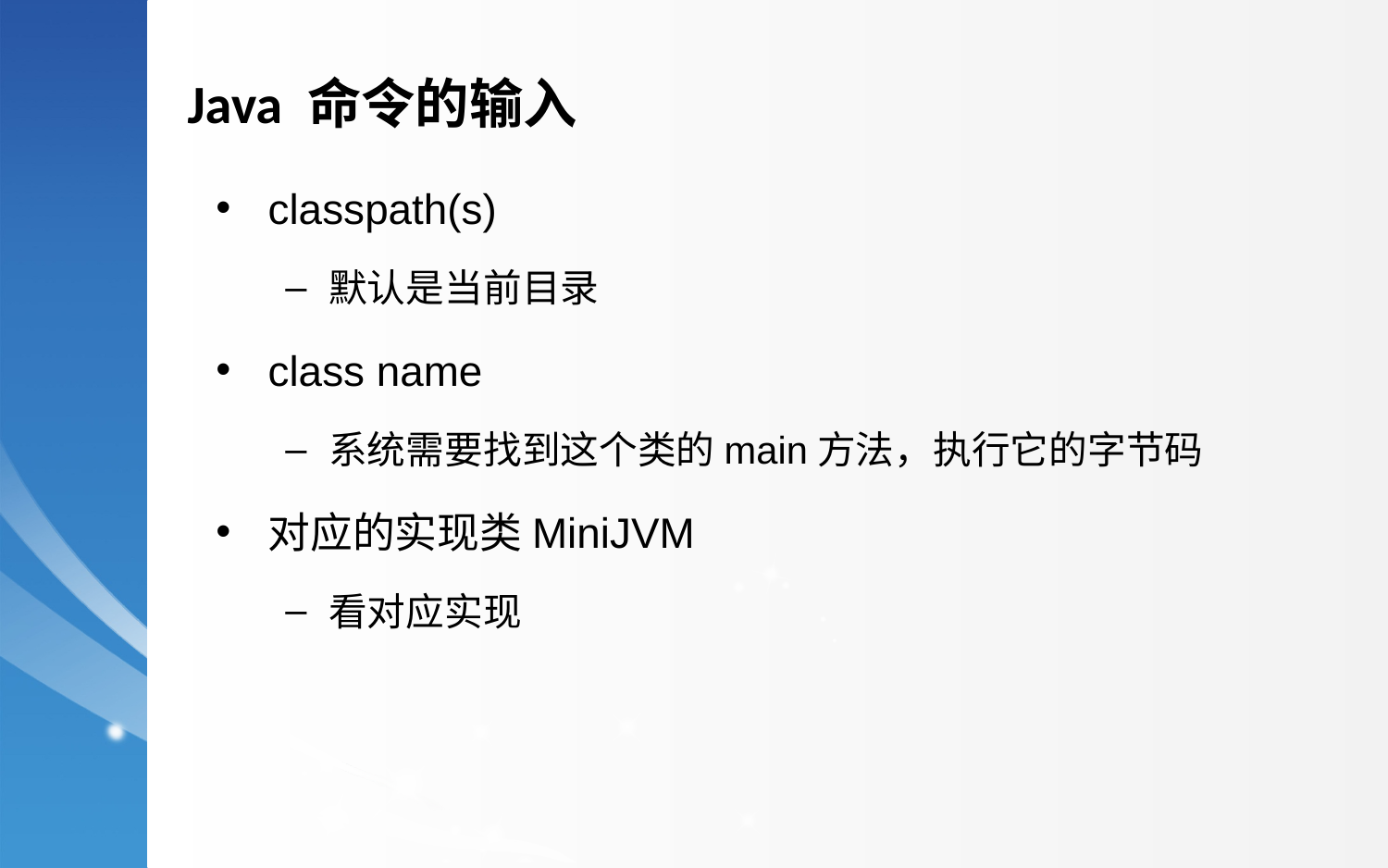

Java 命令的输入
classpath(s)
默认是当前目录
class name
系统需要找到这个类的main方法，执行它的字节码
对应的实现类MiniJVM
看对应实现